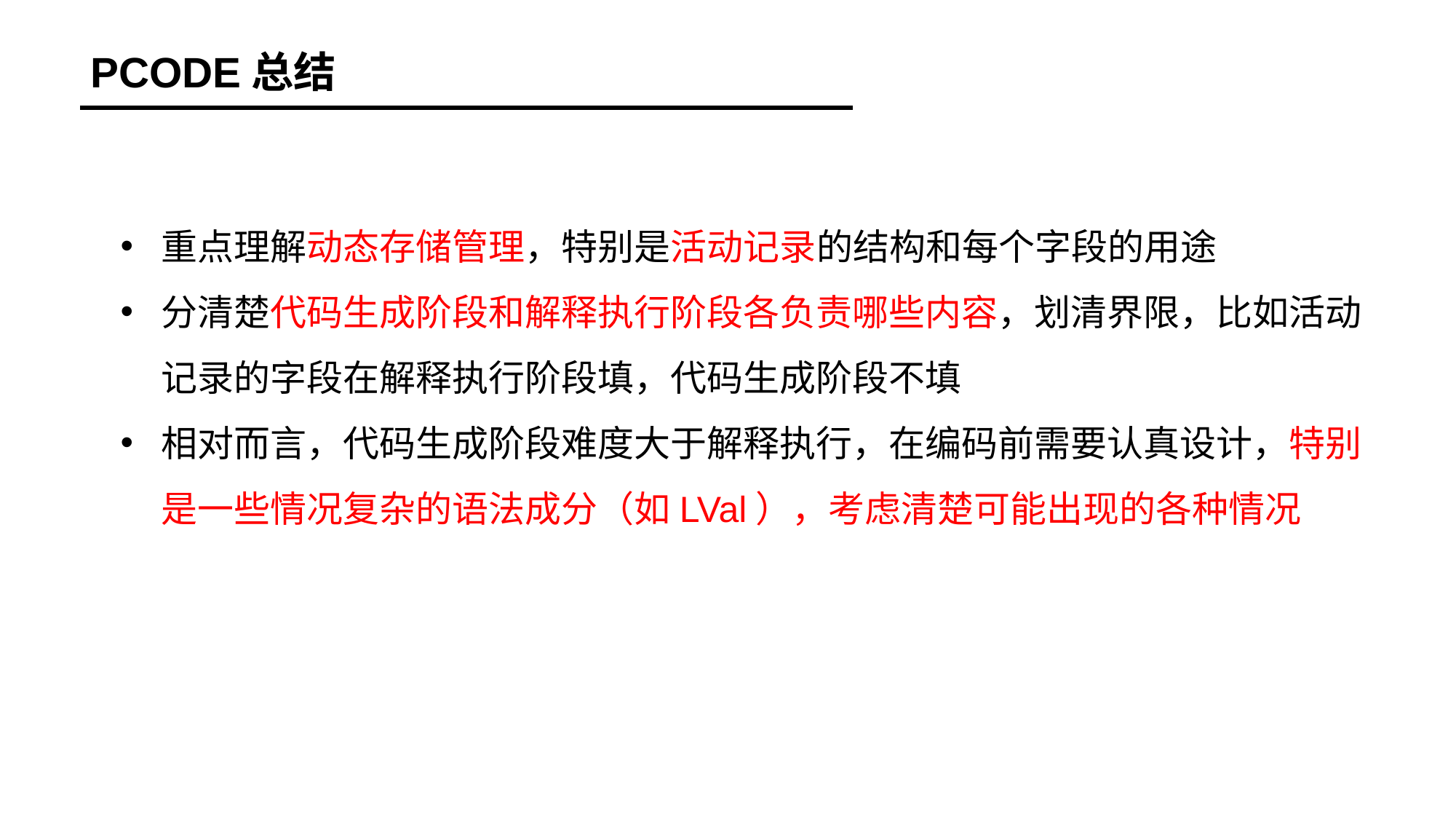

PCODE总结
重点理解动态存储管理，特别是活动记录的结构和每个字段的用途
分清楚代码生成阶段和解释执行阶段各负责哪些内容，划清界限，比如活动记录的字段在解释执行阶段填，代码生成阶段不填
相对而言，代码生成阶段难度大于解释执行，在编码前需要认真设计，特别是一些情况复杂的语法成分（如LVal），考虑清楚可能出现的各种情况